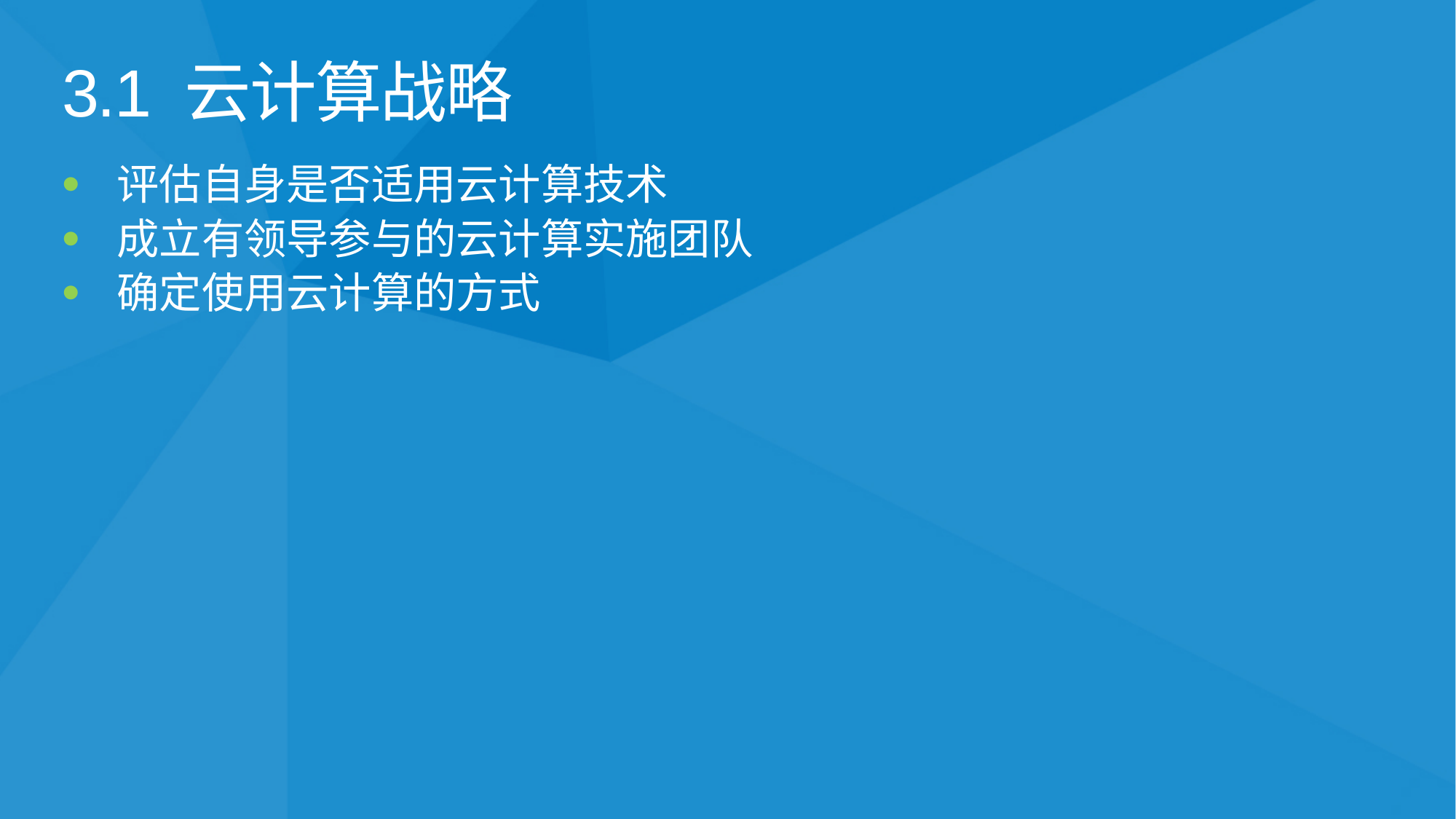

# 3.1 云计算战略
评估自身是否适用云计算技术
成立有领导参与的云计算实施团队
确定使用云计算的方式